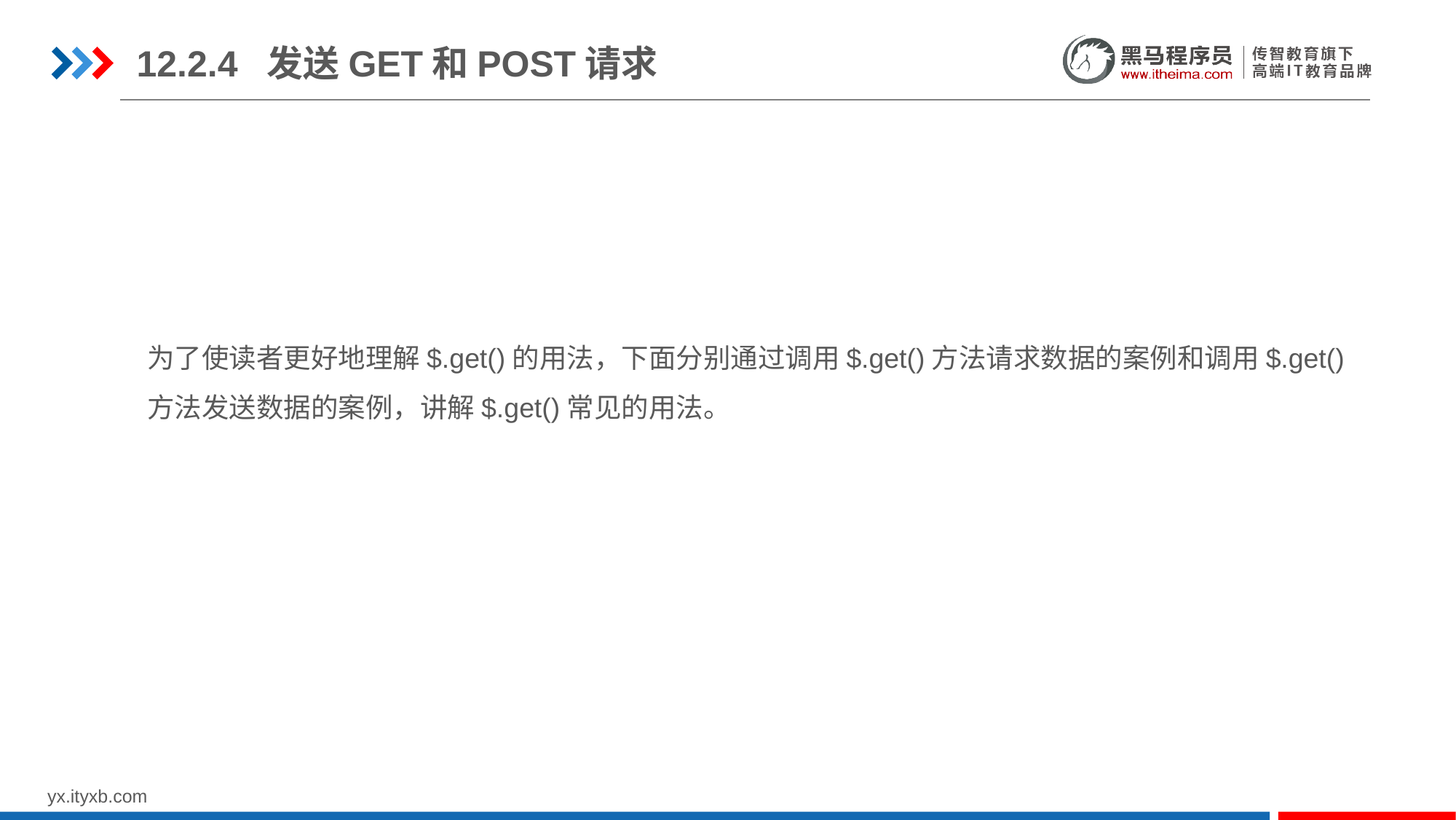

12.2.4  发送GET和POST请求
为了使读者更好地理解$.get()的用法，下面分别通过调用$.get()方法请求数据的案例和调用$.get()方法发送数据的案例，讲解$.get()常见的用法。